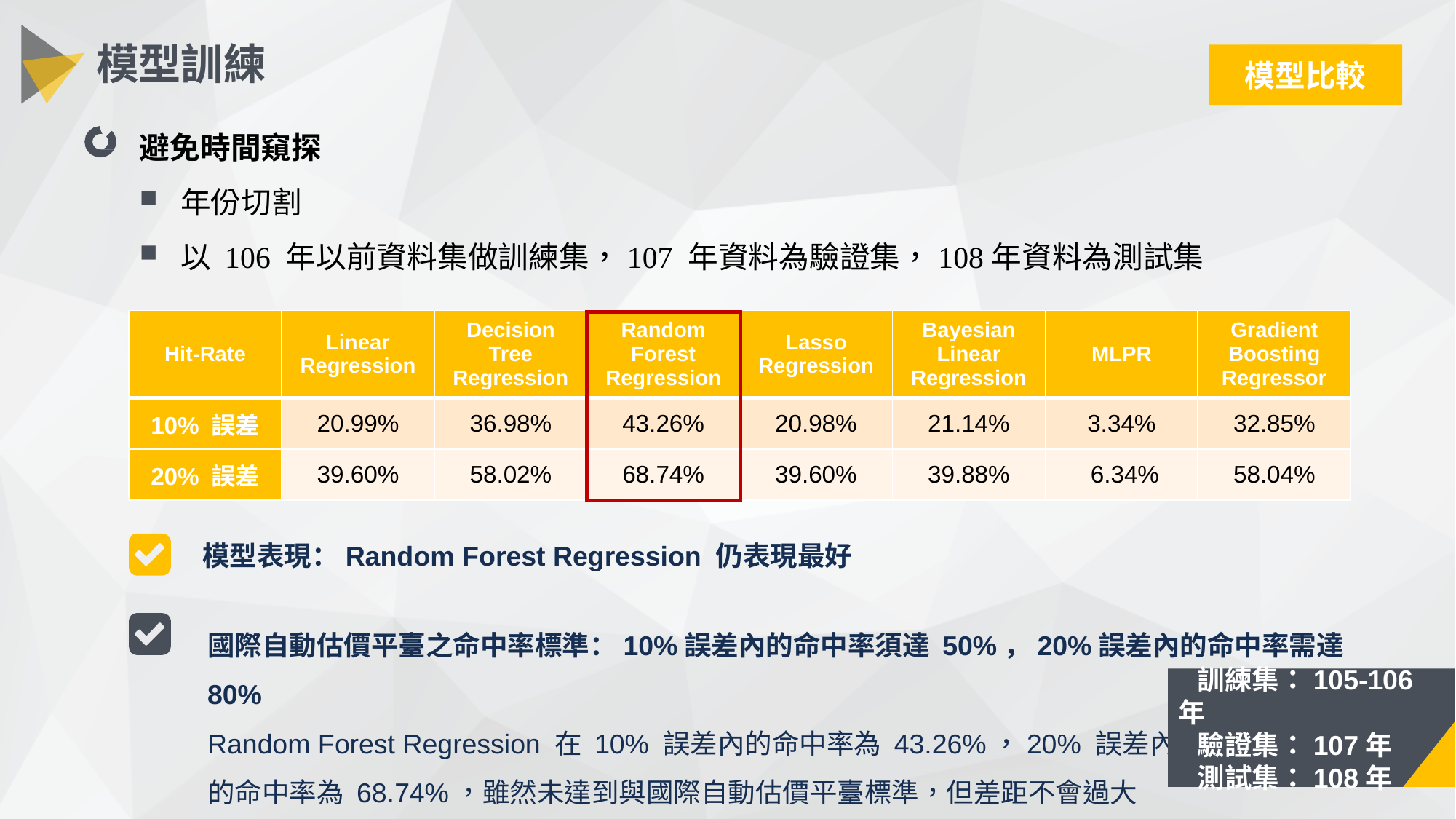

模型訓練
模型比較
避免時間窺探
年份切割
以 106 年以前資料集做訓練集，107 年資料為驗證集，108年資料為測試集

| Hit-Rate | Linear Regression | Decision Tree Regression | Random Forest Regression | Lasso Regression | Bayesian Linear Regression | MLPR | Gradient Boosting Regressor |
| --- | --- | --- | --- | --- | --- | --- | --- |
| 10% 誤差 | 20.99% | 36.98% | 43.26% | 20.98% | 21.14% | 3.34% | 32.85% |
| 20% 誤差 | 39.60% | 58.02% | 68.74% | 39.60% | 39.88% | 6.34% | 58.04% |

模型表現：Random Forest Regression 仍表現最好
國際自動估價平臺之命中率標準：10%誤差內的命中率須達 50%，20%誤差內的命中率需達80%
Random Forest Regression 在 10% 誤差內的命中率為 43.26%，20% 誤差內
的命中率為 68.74%，雖然未達到與國際自動估價平臺標準，但差距不會過大

  訓練集：105-106年
  驗證集：107年
  測試集：108年